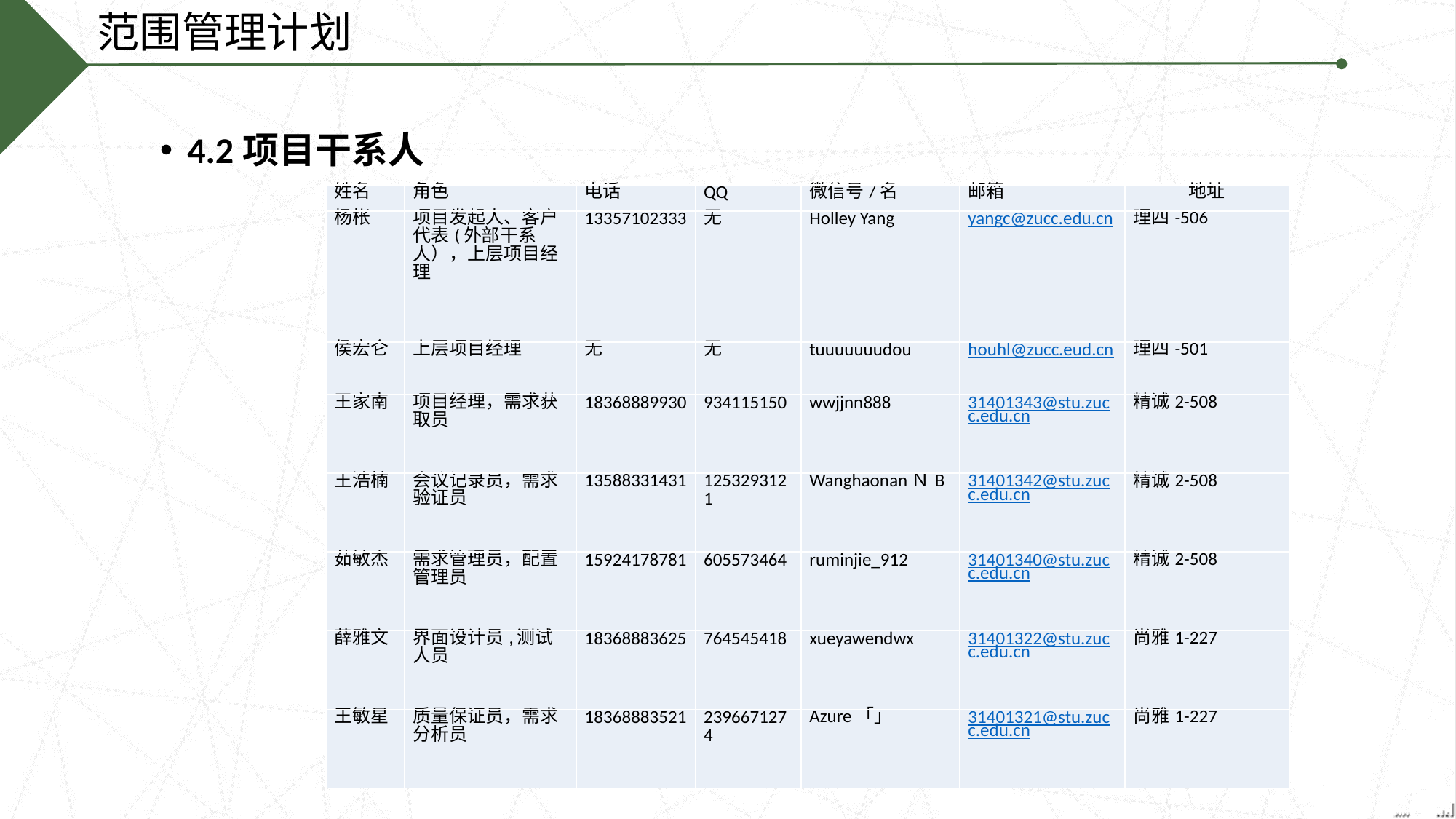

范围管理计划

4.2项目干系人

| 姓名 | 角色 | 电话 | QQ | 微信号/名 | 邮箱 | 地址 |
| --- | --- | --- | --- | --- | --- | --- |
| 杨枨 | 项目发起人、客户代表(外部干系人），上层项目经理 | 13357102333 | 无 | Holley Yang | yangc@zucc.edu.cn | 理四-506 |
| 侯宏仑 | 上层项目经理 | 无 | 无 | tuuuuuuudou | houhl@zucc.eud.cn | 理四-501 |
| 王家南 | 项目经理，需求获取员 | 18368889930 | 934115150 | wwjjnn888 | 31401343@stu.zucc.edu.cn | 精诚2-508 |
| 王浩楠 | 会议记录员，需求验证员 | 13588331431 | 1253293121 | WanghaonanＮB | 31401342@stu.zucc.edu.cn | 精诚2-508 |
| 茹敏杰 | 需求管理员，配置管理员 | 15924178781 | 605573464 | ruminjie\_912 | 31401340@stu.zucc.edu.cn | 精诚2-508 |
| 薛雅文 | 界面设计员,测试人员 | 18368883625 | 764545418 | xueyawendwx | 31401322@stu.zucc.edu.cn | 尚雅1-227 |
| 王敏星 | 质量保证员，需求分析员 | 18368883521 | 2396671274 | Azure「」 | 31401321@stu.zucc.edu.cn | 尚雅1-227 |